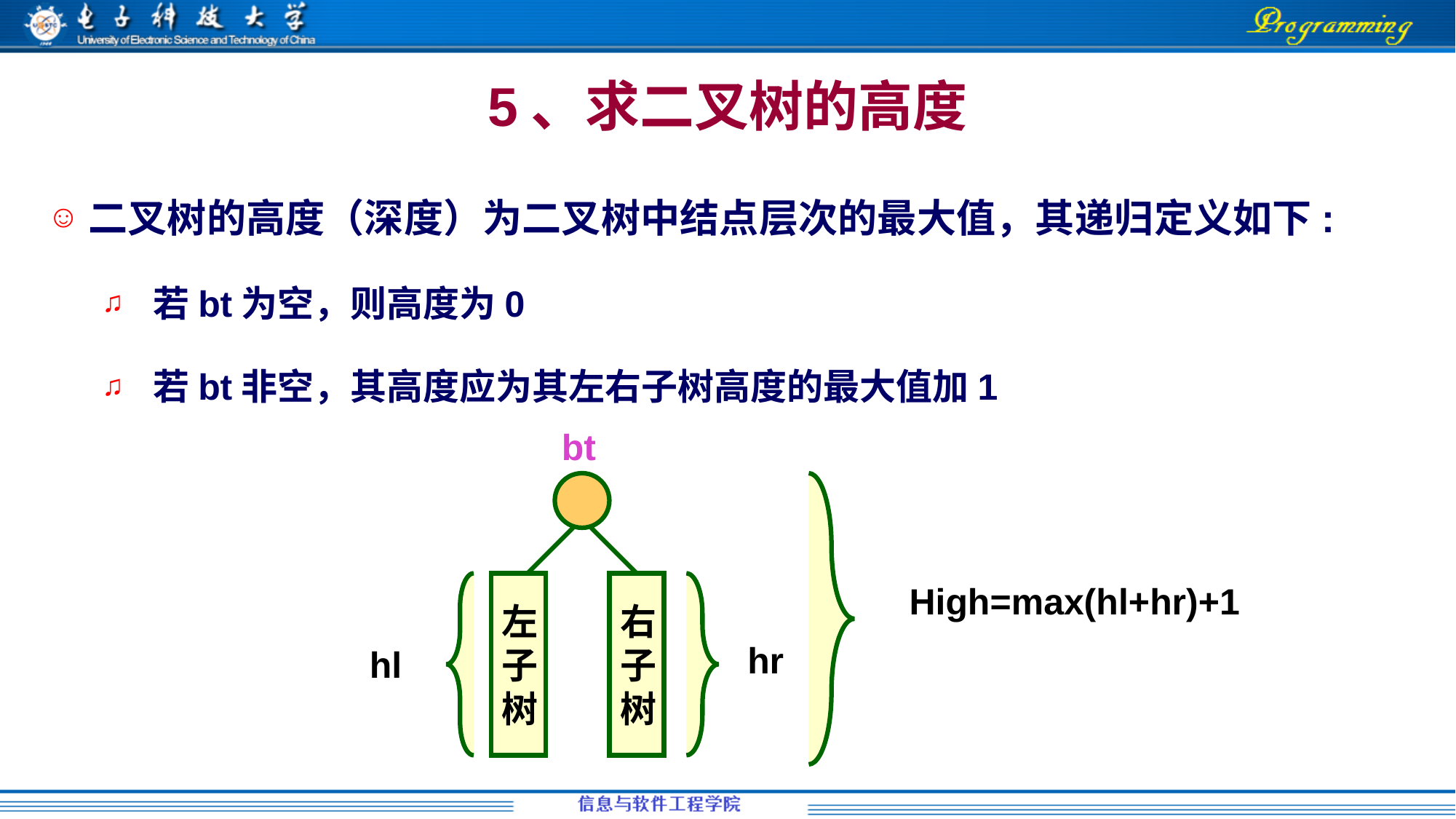

# 5、求二叉树的高度
二叉树的高度（深度）为二叉树中结点层次的最大值，其递归定义如下:
 若bt为空，则高度为0
 若bt非空，其高度应为其左右子树高度的最大值加1

bt

左
子
树
右
子
树

High=max(hl+hr)+1
hr
hl